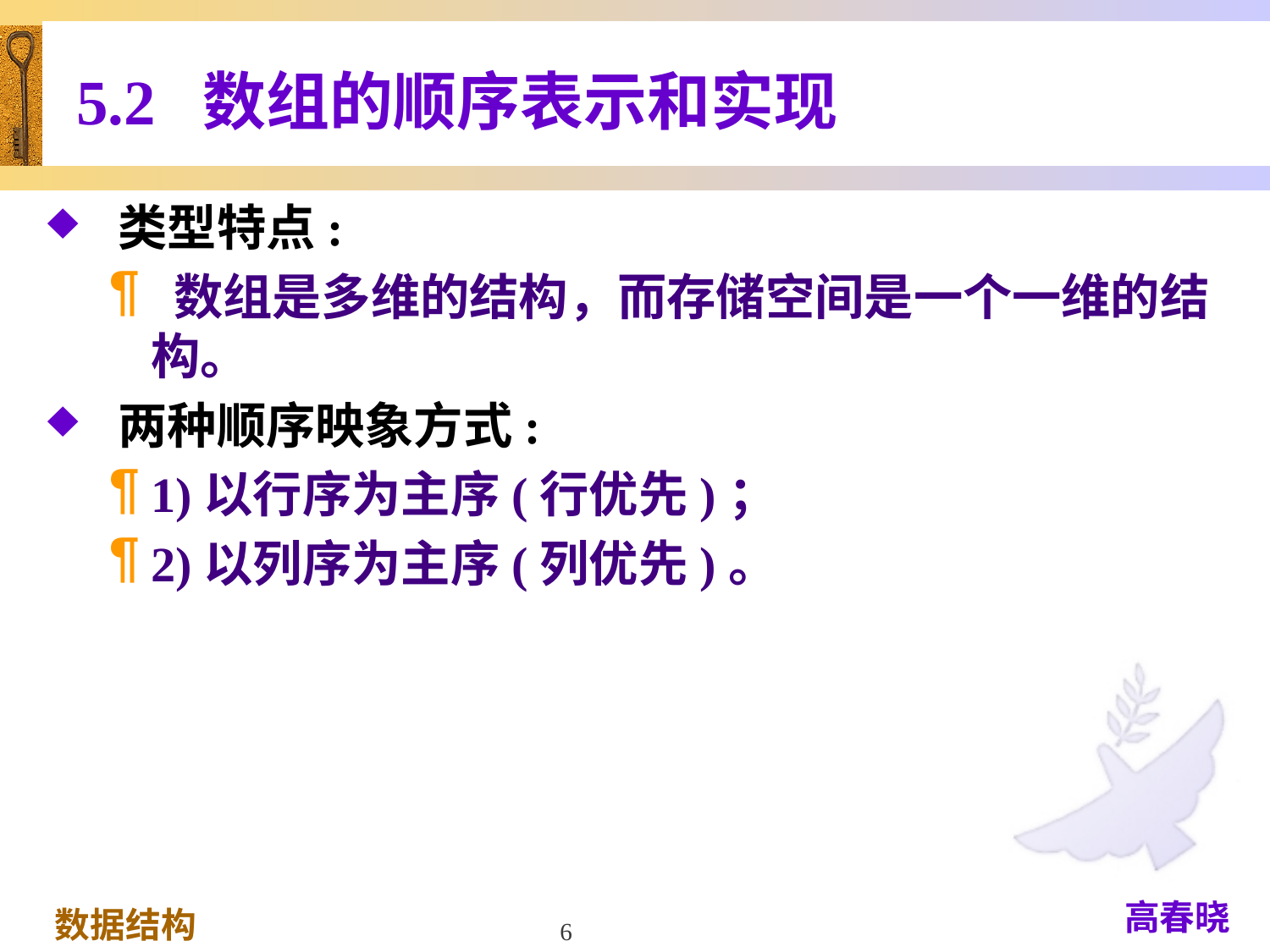

# 5.2  数组的顺序表示和实现
 类型特点:
 数组是多维的结构，而存储空间是一个一维的结构。
 两种顺序映象方式:
1)以行序为主序(行优先)；
2)以列序为主序(列优先)。
6